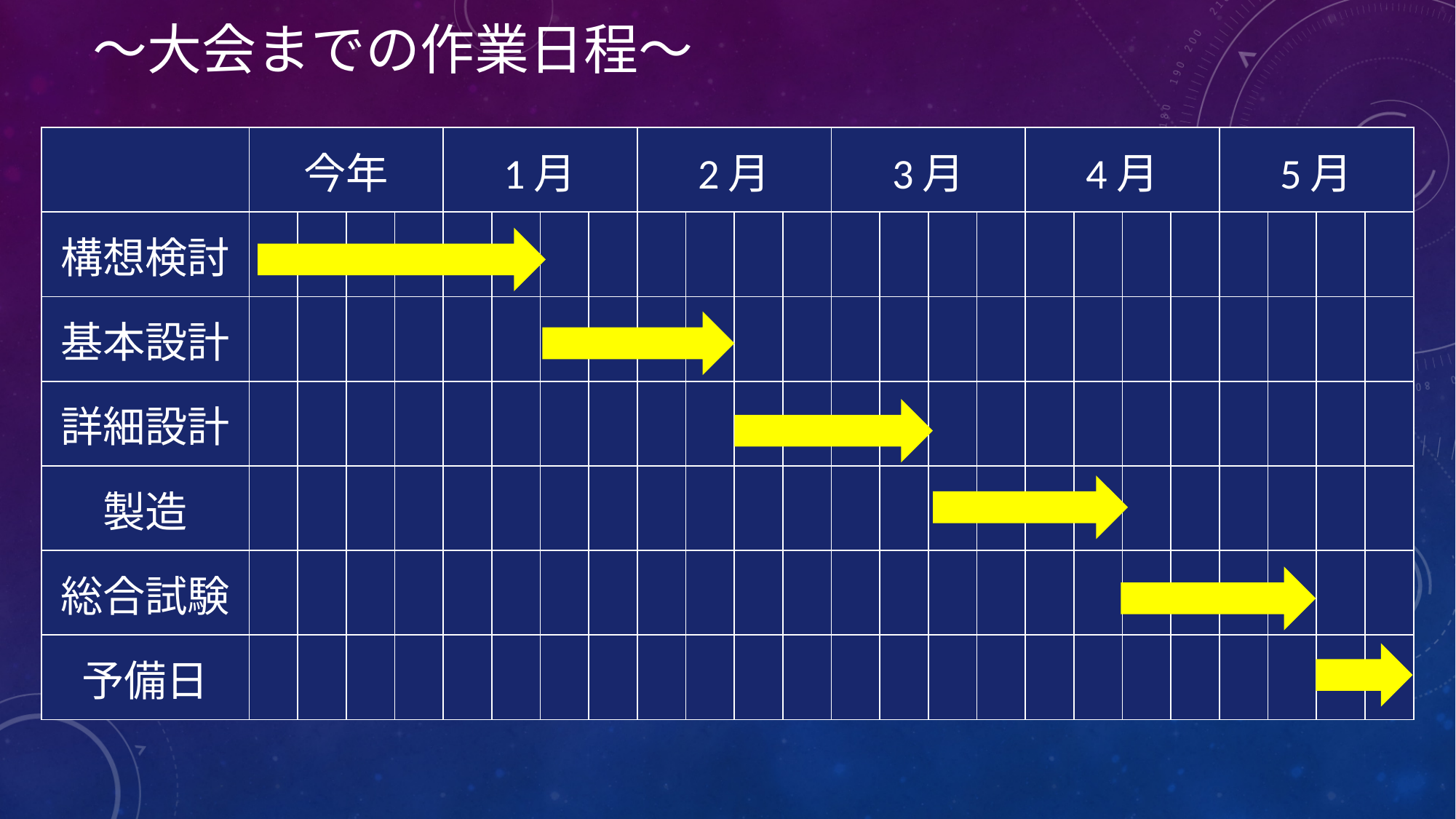

# ～大会までの作業日程～
|  | 今年 |  |  |  | 1月 |  |  |  | 2月 |  |  |  | 3月 |  |  |  | 4月 |  |  |  | 5月 |  |  |  |
| --- | --- | --- | --- | --- | --- | --- | --- | --- | --- | --- | --- | --- | --- | --- | --- | --- | --- | --- | --- | --- | --- | --- | --- | --- |
| 構想検討 |  |  |  |  |  |  |  |  |  |  |  |  |  |  |  |  |  |  |  |  |  |  |  |  |
| 基本設計 |  |  |  |  |  |  |  |  |  |  |  |  |  |  |  |  |  |  |  |  |  |  |  |  |
| 詳細設計 |  |  |  |  |  |  |  |  |  |  |  |  |  |  |  |  |  |  |  |  |  |  |  |  |
| 製造 |  |  |  |  |  |  |  |  |  |  |  |  |  |  |  |  |  |  |  |  |  |  |  |  |
| 総合試験 |  |  |  |  |  |  |  |  |  |  |  |  |  |  |  |  |  |  |  |  |  |  |  |  |
| 予備日 |  |  |  |  |  |  |  |  |  |  |  |  |  |  |  |  |  |  |  |  |  |  |  |  |